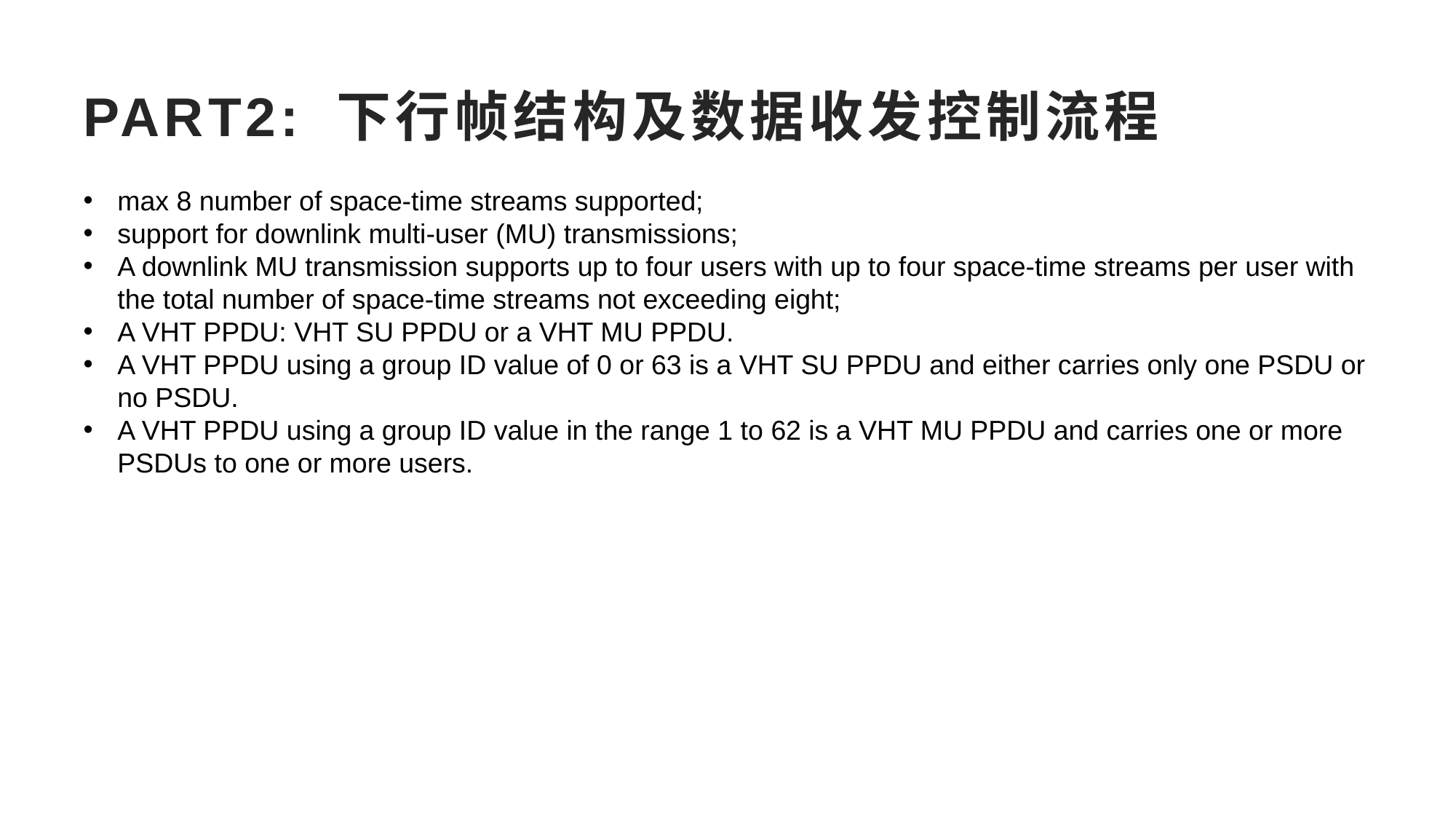

# PART2: 下行帧结构及数据收发控制流程

max 8 number of space-time streams supported;
support for downlink multi-user (MU) transmissions;
A downlink MU transmission supports up to four users with up to four space-time streams per user with the total number of space-time streams not exceeding eight;
A VHT PPDU: VHT SU PPDU or a VHT MU PPDU.
A VHT PPDU using a group ID value of 0 or 63 is a VHT SU PPDU and either carries only one PSDU or no PSDU.
A VHT PPDU using a group ID value in the range 1 to 62 is a VHT MU PPDU and carries one or more PSDUs to one or more users.